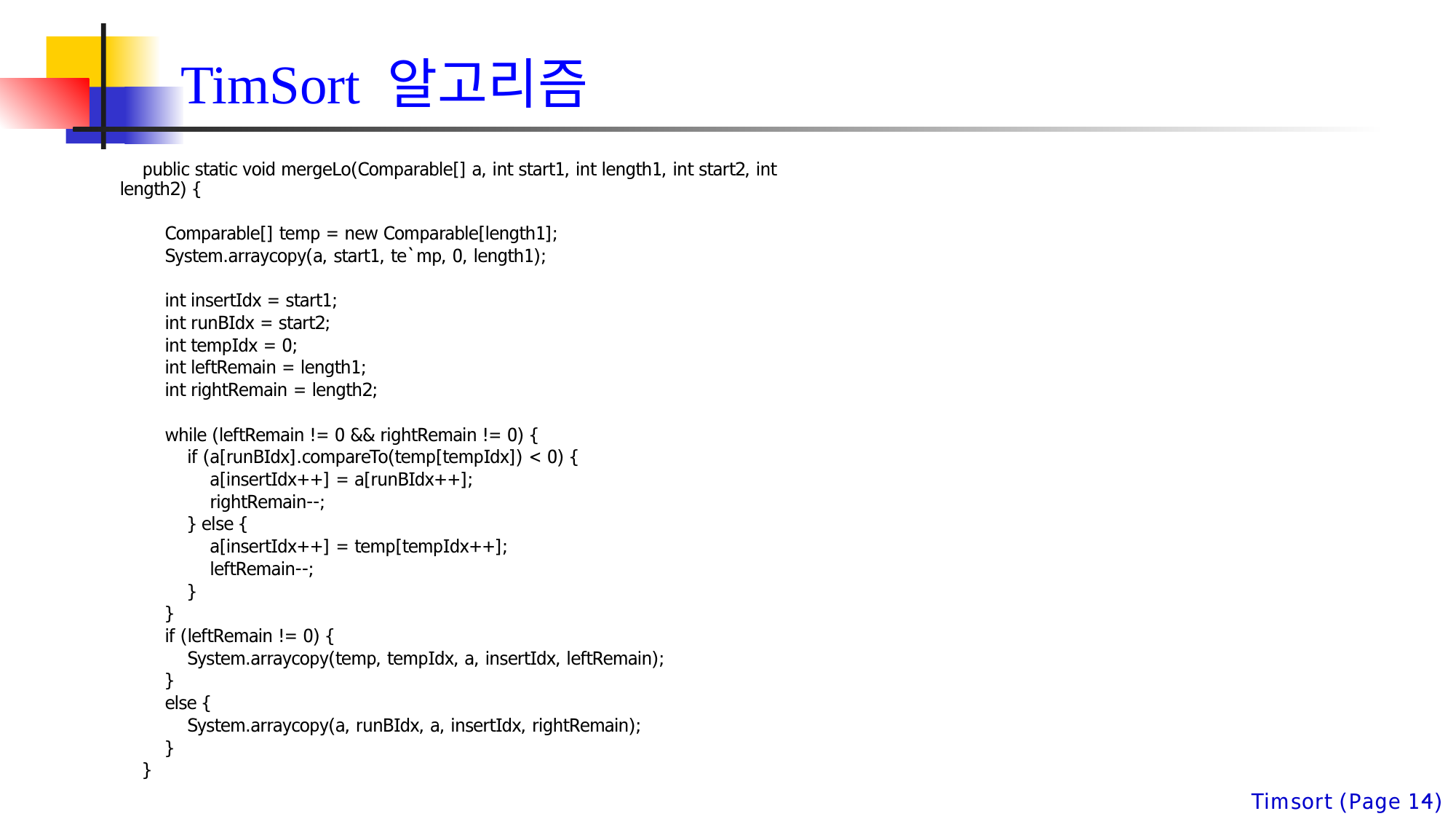

# TimSort 알고리즘

    public static void mergeLo(Comparable[] a, int start1, int length1, int start2, int length2) {

        Comparable[] temp = new Comparable[length1];
        System.arraycopy(a, start1, te`mp, 0, length1);

        int insertIdx = start1;
        int runBIdx = start2;
        int tempIdx = 0;
        int leftRemain = length1;
        int rightRemain = length2;

        while (leftRemain != 0 && rightRemain != 0) {
            if (a[runBIdx].compareTo(temp[tempIdx]) < 0) {
                a[insertIdx++] = a[runBIdx++];
                rightRemain--;
            } else {
                a[insertIdx++] = temp[tempIdx++];
                leftRemain--;
            }
        }
        if (leftRemain != 0) {
            System.arraycopy(temp, tempIdx, a, insertIdx, leftRemain);
        }
        else {
            System.arraycopy(a, runBIdx, a, insertIdx, rightRemain);
        }
    }

Timsort (Page 14)